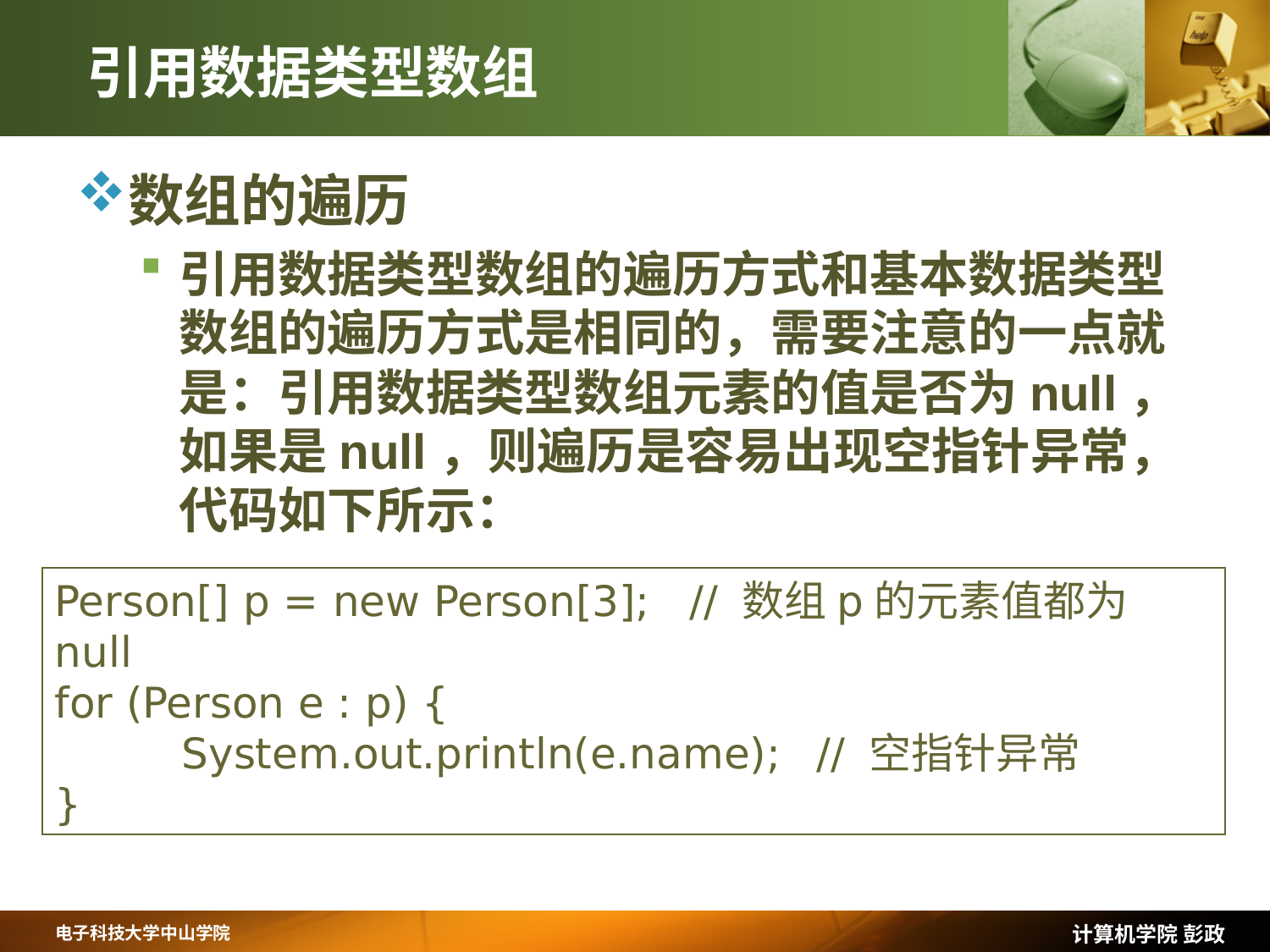

# 引用数据类型数组
数组的遍历
引用数据类型数组的遍历方式和基本数据类型数组的遍历方式是相同的，需要注意的一点就是：引用数据类型数组元素的值是否为null，如果是null，则遍历是容易出现空指针异常，代码如下所示：
Person[] p = new Person[3];	// 数组p的元素值都为null
for (Person e : p) {
	System.out.println(e.name);	// 空指针异常
}
计算机学院 彭政
电子科技大学中山学院